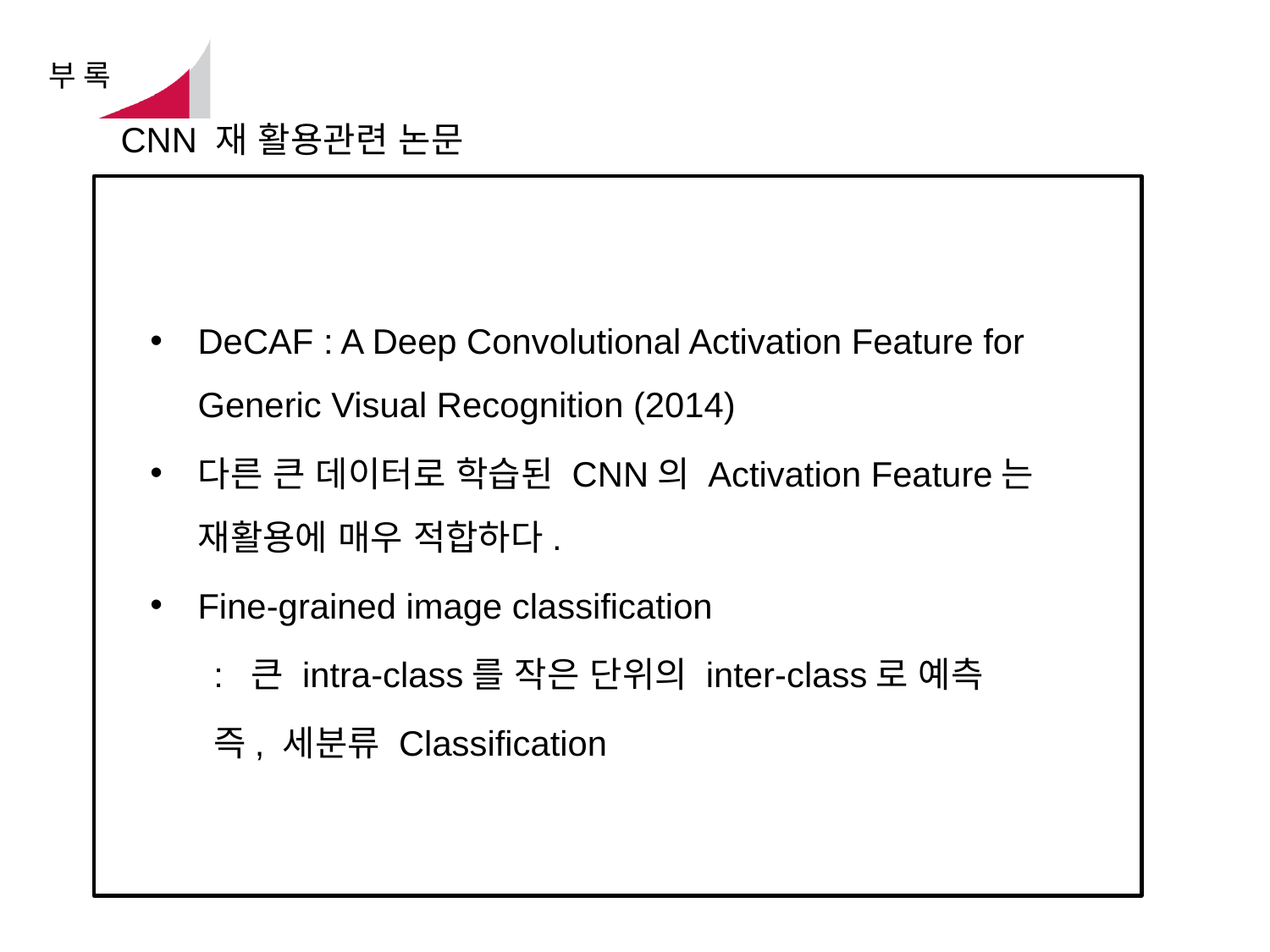

# 부 록
CNN 재 활용관련 논문

DeCAF : A Deep Convolutional Activation Feature for Generic Visual Recognition (2014)
다른 큰 데이터로 학습된 CNN의 Activation Feature는 재활용에 매우 적합하다.
Fine-grained image classification
:  큰 intra-class를 작은 단위의 inter-class로 예측
즉, 세분류 Classification